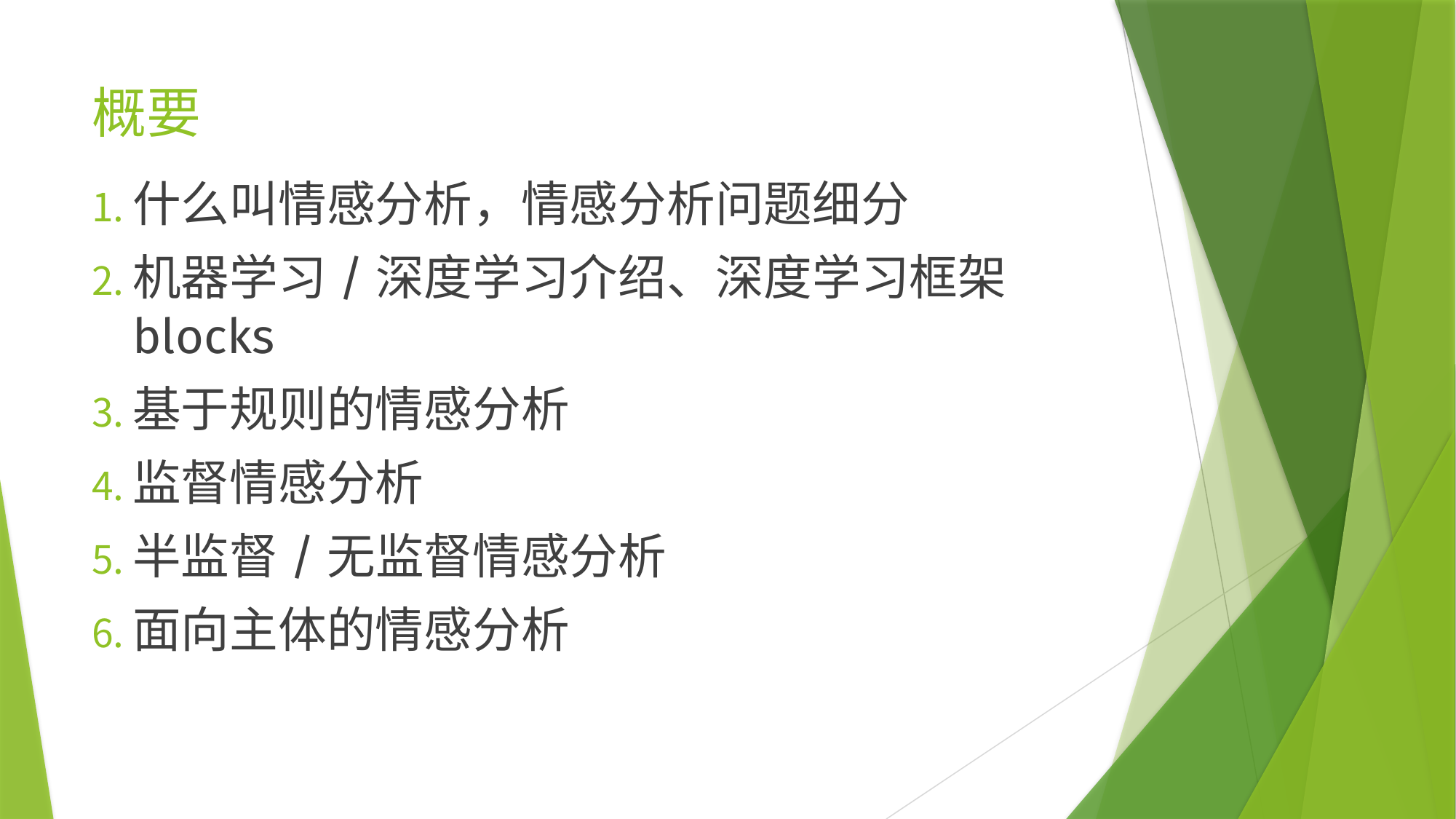

# 概要
什么叫情感分析，情感分析问题细分
机器学习/深度学习介绍、深度学习框架blocks
基于规则的情感分析
监督情感分析
半监督/无监督情感分析
面向主体的情感分析